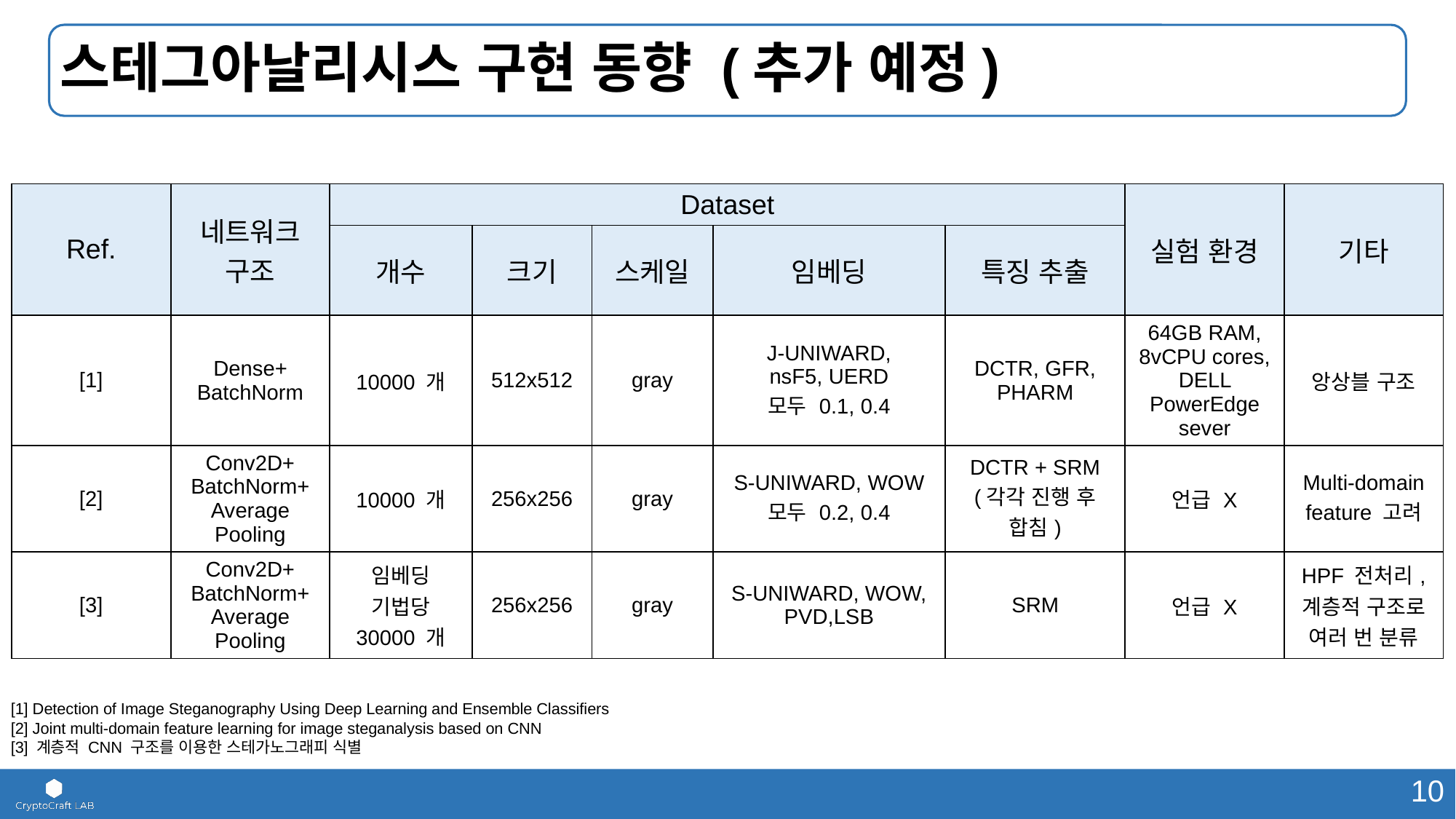

# 스테그아날리시스 구현 동향 (추가 예정)
| Ref. | 네트워크 구조 | Dataset |  |  |  |  | 실험 환경 | 기타 |
| --- | --- | --- | --- | --- | --- | --- | --- | --- |
|  |  | 개수 | 크기 | 스케일 | 임베딩 | 특징 추출 |  |  |
| [1] | Dense+ BatchNorm | 10000 개 | 512x512 | gray | J-UNIWARD, nsF5, UERD 모두 0.1, 0.4 | DCTR, GFR, PHARM | 64GB RAM, 8vCPU cores, DELL PowerEdge sever | 앙상블 구조 |
| [2] | Conv2D+ BatchNorm+ Average Pooling | 10000 개 | 256x256 | gray | S-UNIWARD, WOW 모두 0.2, 0.4 | DCTR + SRM (각각 진행 후 합침) | 언급 X | Multi-domain feature 고려 |
| [3] | Conv2D+ BatchNorm+ Average Pooling | 임베딩 기법당 30000 개 | 256x256 | gray | S-UNIWARD, WOW, PVD,LSB | SRM | 언급 X | HPF 전처리, 계층적 구조로 여러 번 분류 |
[1] Detection of Image Steganography Using Deep Learning and Ensemble Classifiers
[2] Joint multi-domain feature learning for image steganalysis based on CNN
[3] 계층적 CNN 구조를 이용한 스테가노그래피 식별